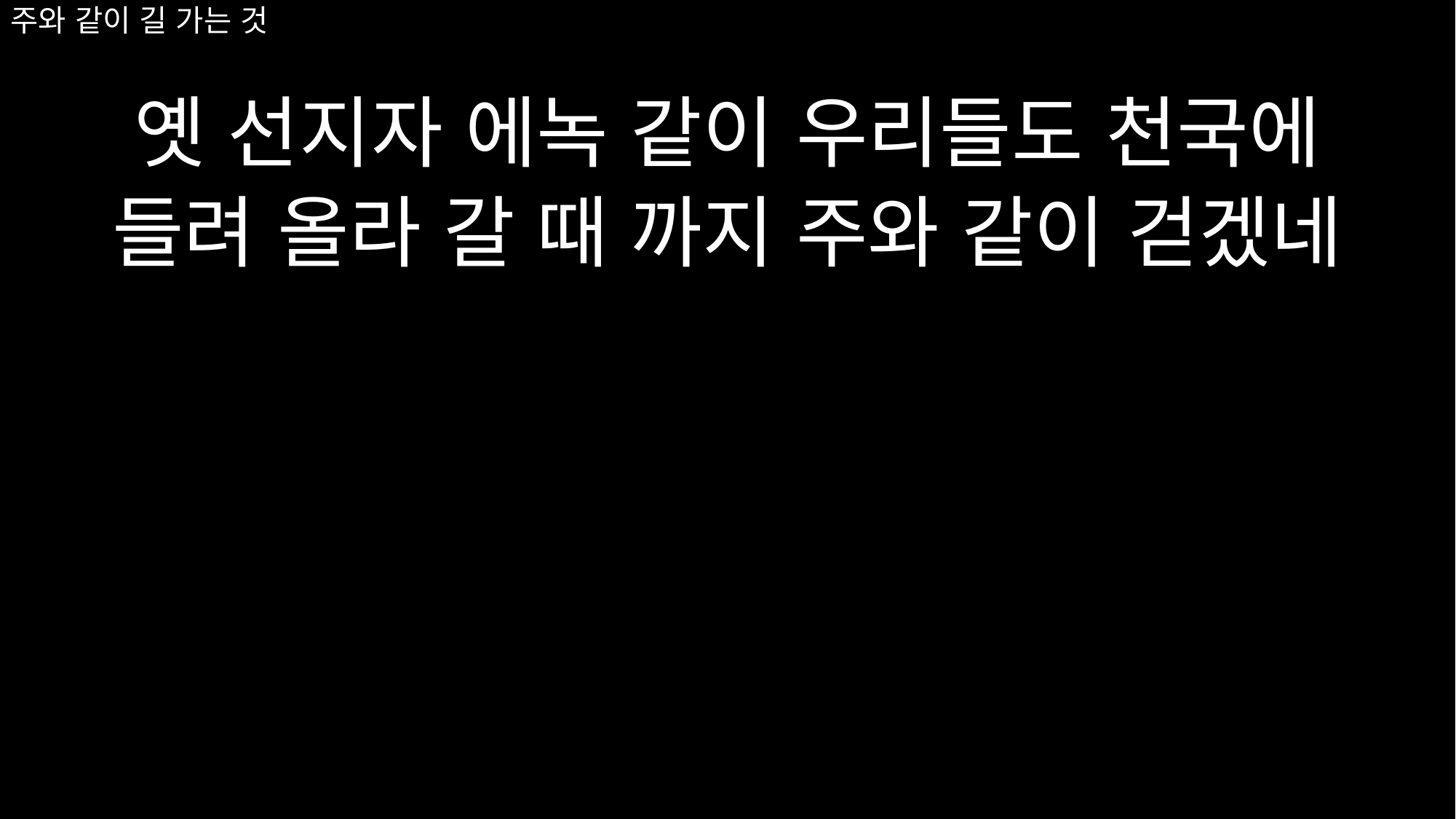

# 주와 같이 길 가는 것
옛 선지자 에녹 같이 우리들도 천국에
들려 올라 갈 때 까지 주와 같이 걷겠네